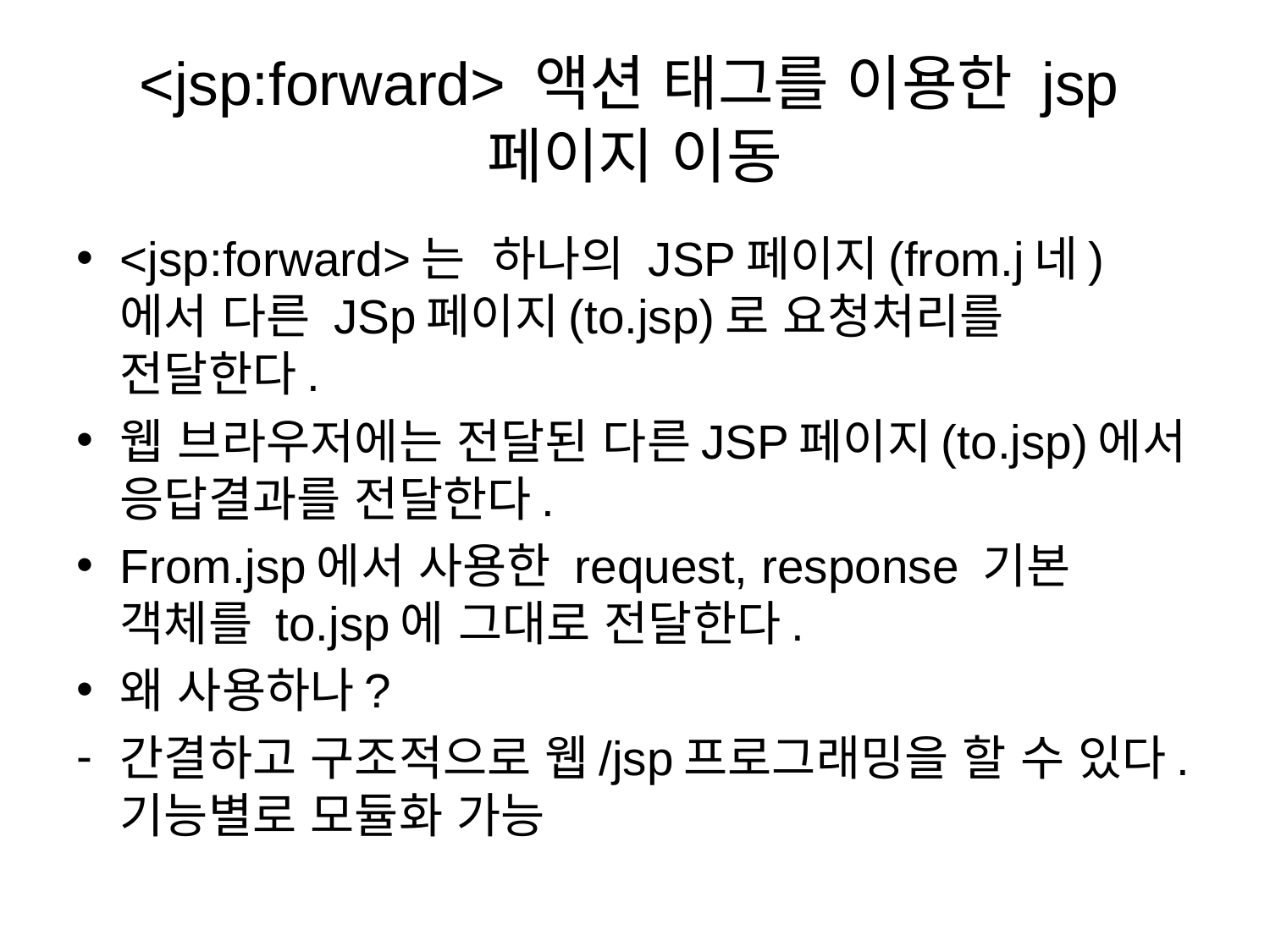

# <jsp:forward> 액션 태그를 이용한 jsp페이지 이동
<jsp:forward>는  하나의 JSP페이지(from.j네)에서 다른 JSp페이지(to.jsp)로 요청처리를 전달한다.
웹 브라우저에는 전달된 다른JSP페이지(to.jsp)에서 응답결과를 전달한다.
From.jsp에서 사용한 request, response 기본 객체를 to.jsp에 그대로 전달한다.
왜 사용하나?
간결하고 구조적으로 웹/jsp프로그래밍을 할 수 있다. 기능별로 모듈화 가능